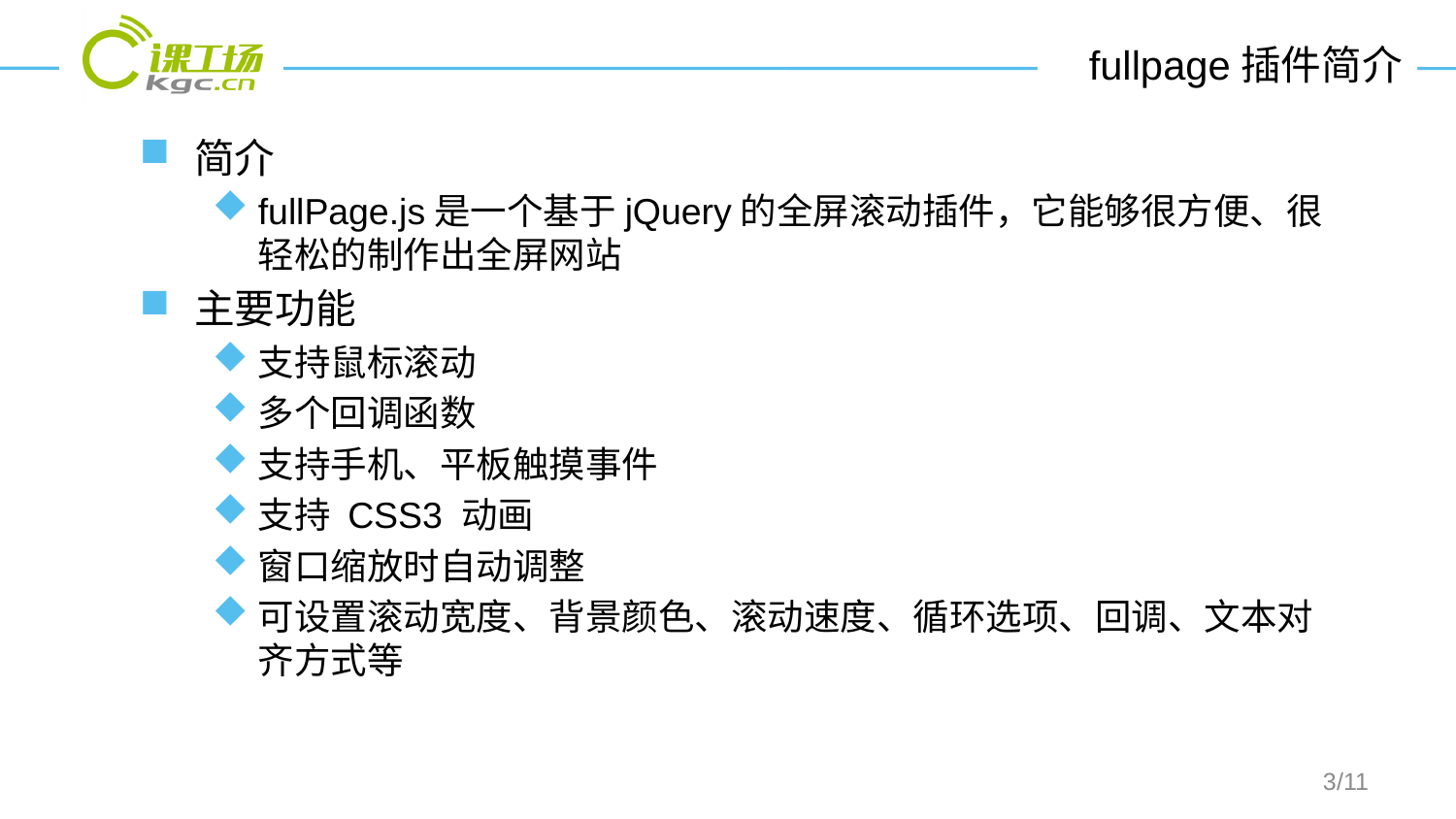

# fullpage插件简介
简介
fullPage.js是一个基于jQuery的全屏滚动插件，它能够很方便、很轻松的制作出全屏网站
主要功能
支持鼠标滚动
多个回调函数
支持手机、平板触摸事件
支持 CSS3 动画
窗口缩放时自动调整
可设置滚动宽度、背景颜色、滚动速度、循环选项、回调、文本对齐方式等
3/11